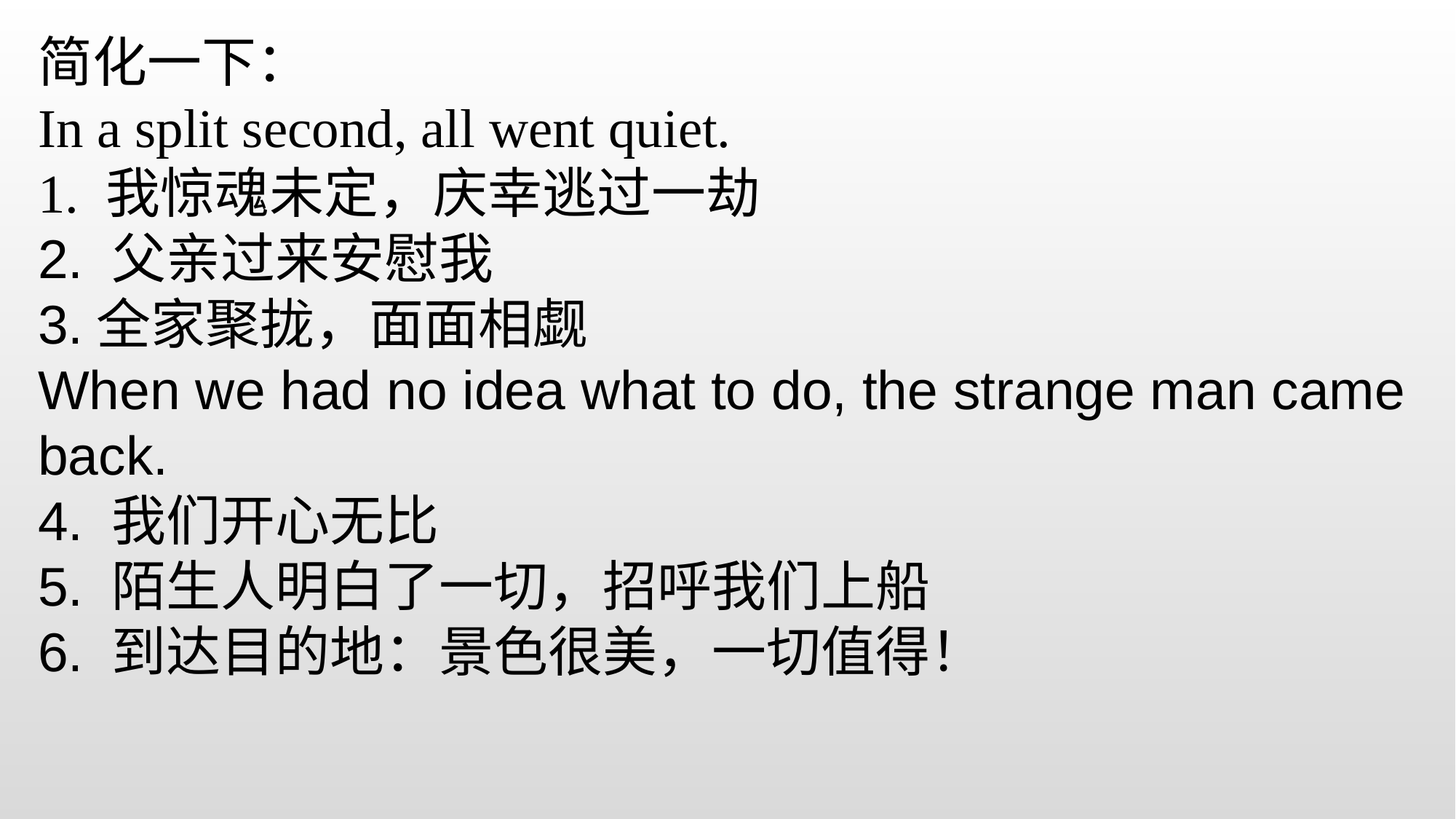

简化一下：In a split second, all went quiet. 1. 我惊魂未定，庆幸逃过一劫2. 父亲过来安慰我3.全家聚拢，面面相觑When we had no idea what to do, the strange man came back.4. 我们开心无比5. 陌生人明白了一切，招呼我们上船6. 到达目的地：景色很美，一切值得！